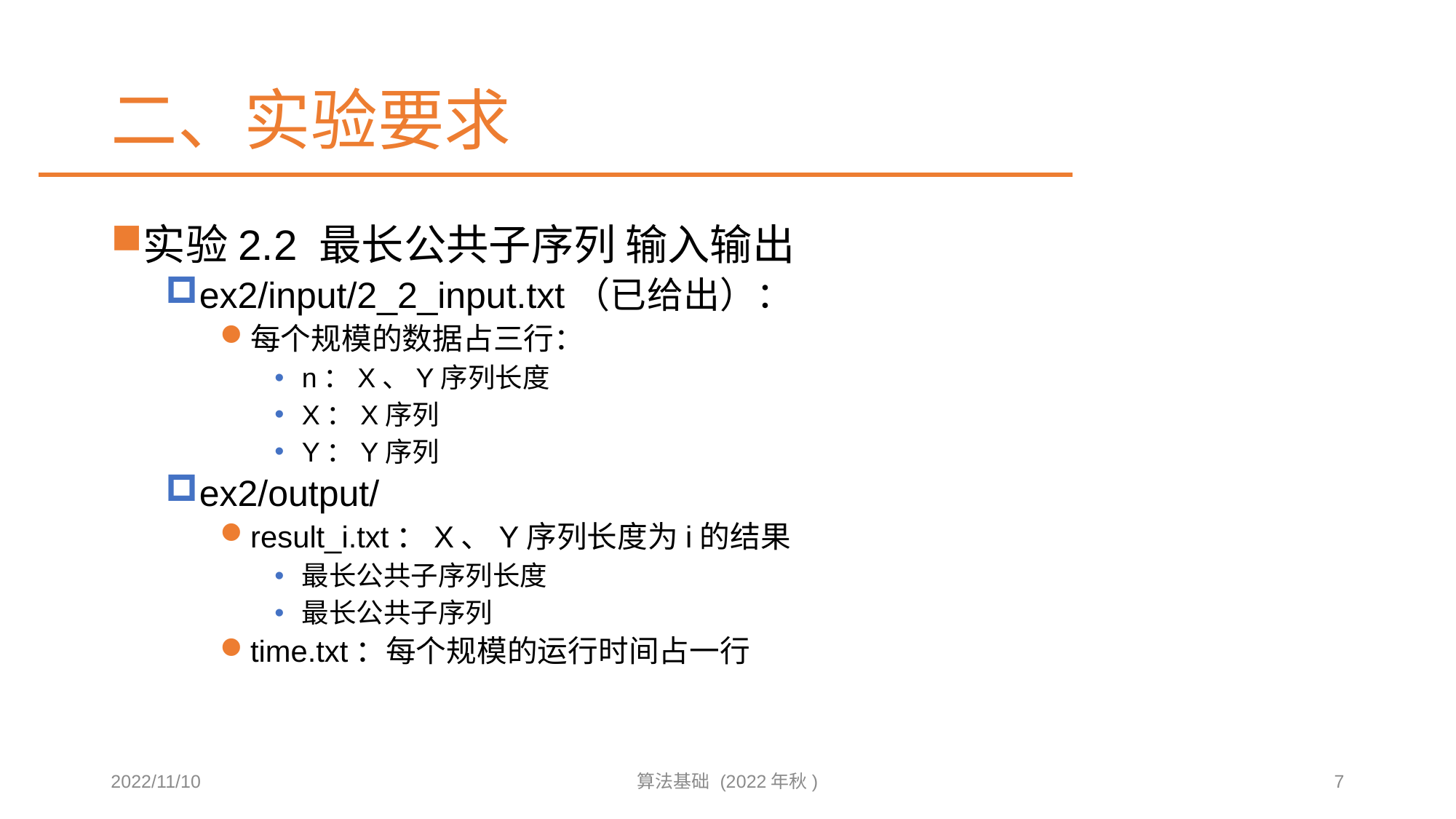

# 二、实验要求
实验2.2 最长公共子序列 输入输出
ex2/input/2_2_input.txt（已给出）：
每个规模的数据占三行：
n：X、Y序列长度
X：X序列
Y：Y序列
ex2/output/
result_i.txt：X、Y序列长度为i的结果
最长公共子序列长度
最长公共子序列
time.txt：每个规模的运行时间占一行

2022/11/10
算法基础 (2022年秋)
7